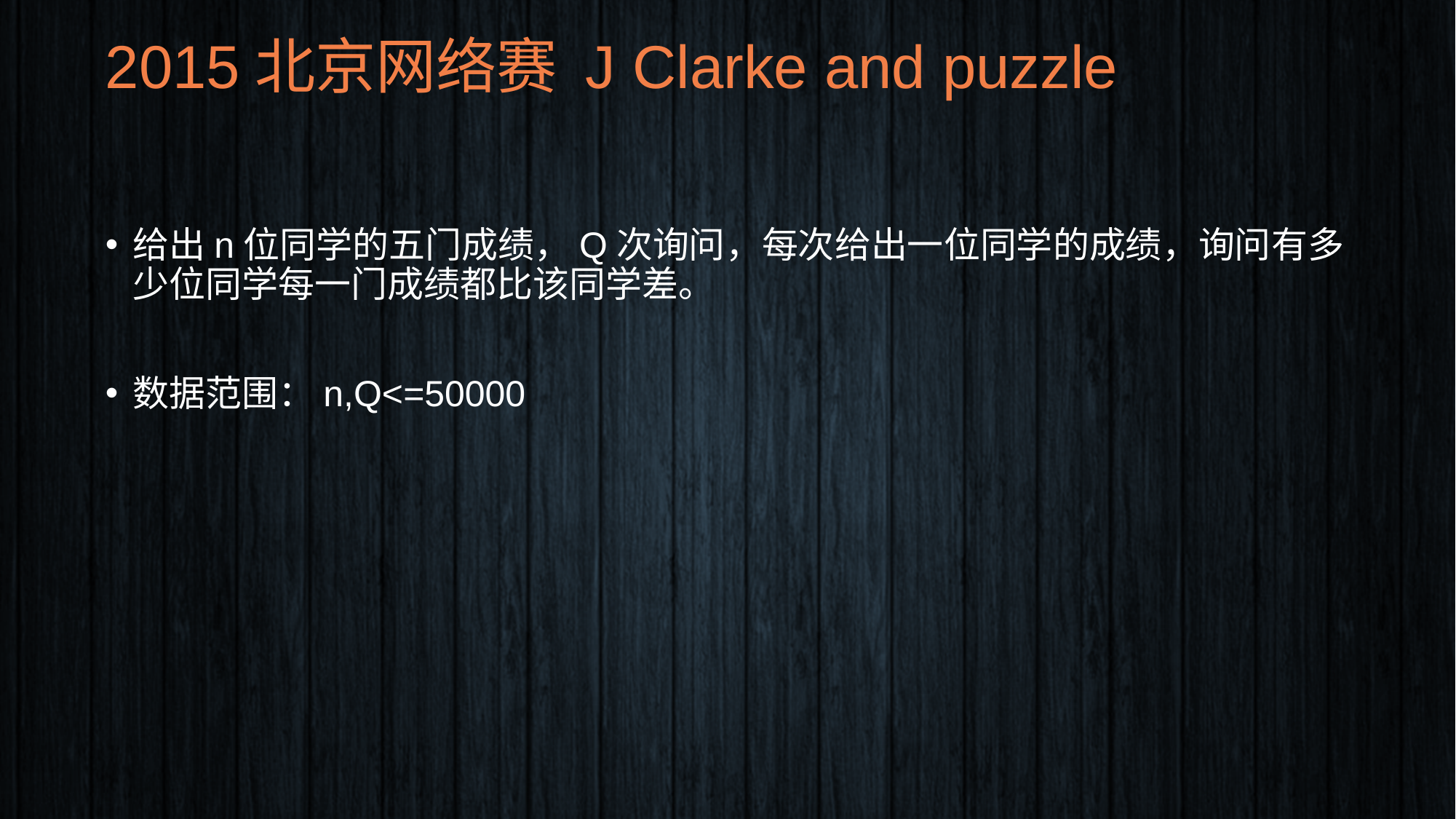

# 2015北京网络赛 J Clarke and puzzle
给出n位同学的五门成绩，Q次询问，每次给出一位同学的成绩，询问有多少位同学每一门成绩都比该同学差。

数据范围：n,Q<=50000